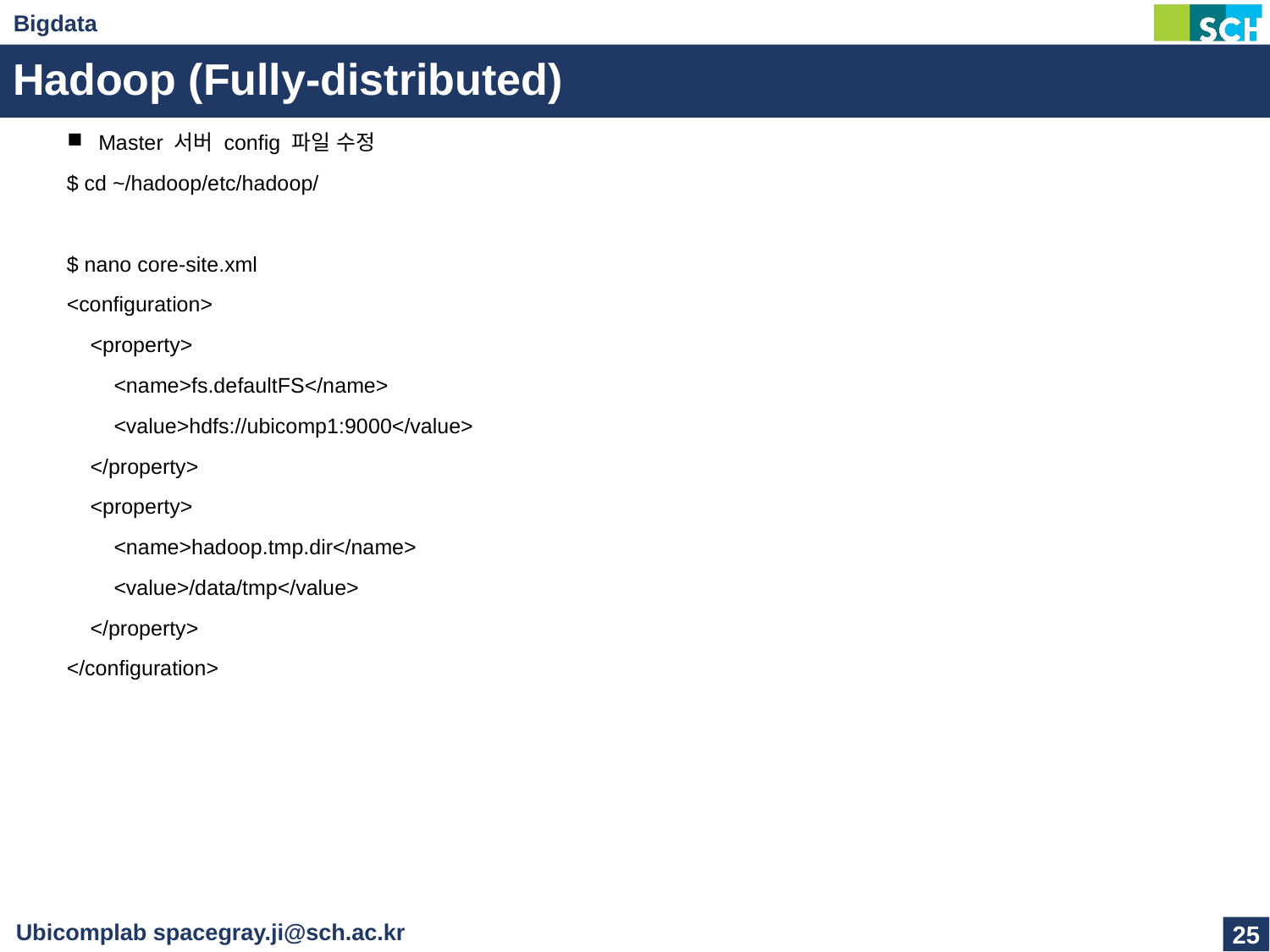

# Hadoop (Fully-distributed)
Master 서버 config 파일 수정
$ cd ~/hadoop/etc/hadoop/

$ nano core-site.xml
<configuration>
    <property>
        <name>fs.defaultFS</name>
        <value>hdfs://ubicomp1:9000</value>
    </property>
    <property>
        <name>hadoop.tmp.dir</name>
        <value>/data/tmp</value>
    </property>
</configuration>

25